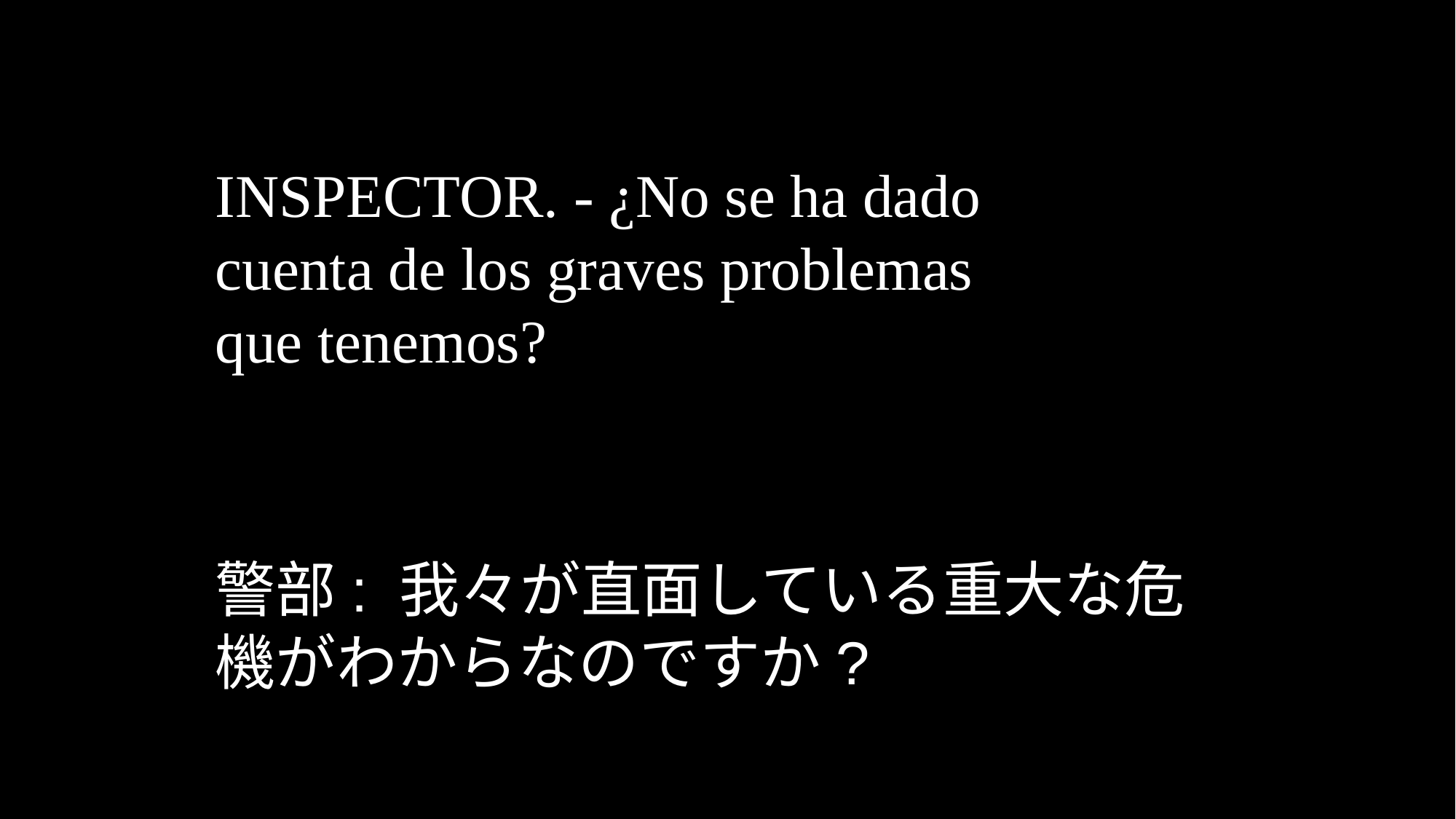

INSPECTOR. - ¿No se ha dado cuenta de los graves problemas que tenemos?

警部: 我々が直面している重大な危機がわからなのですか?